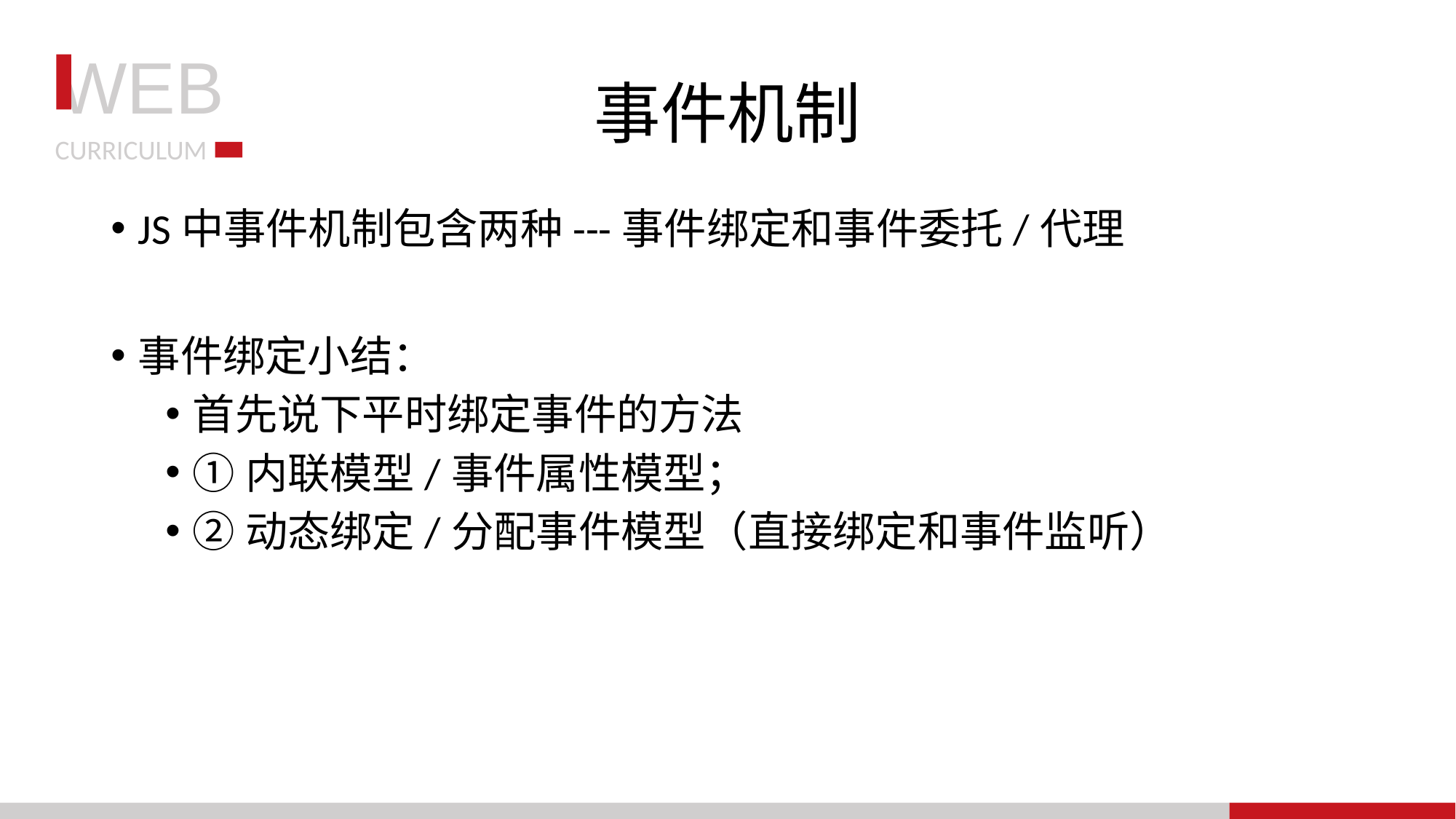

# 事件机制
JS中事件机制包含两种---事件绑定和事件委托/代理

事件绑定小结：
首先说下平时绑定事件的方法
①内联模型/事件属性模型；
②动态绑定/分配事件模型（直接绑定和事件监听）